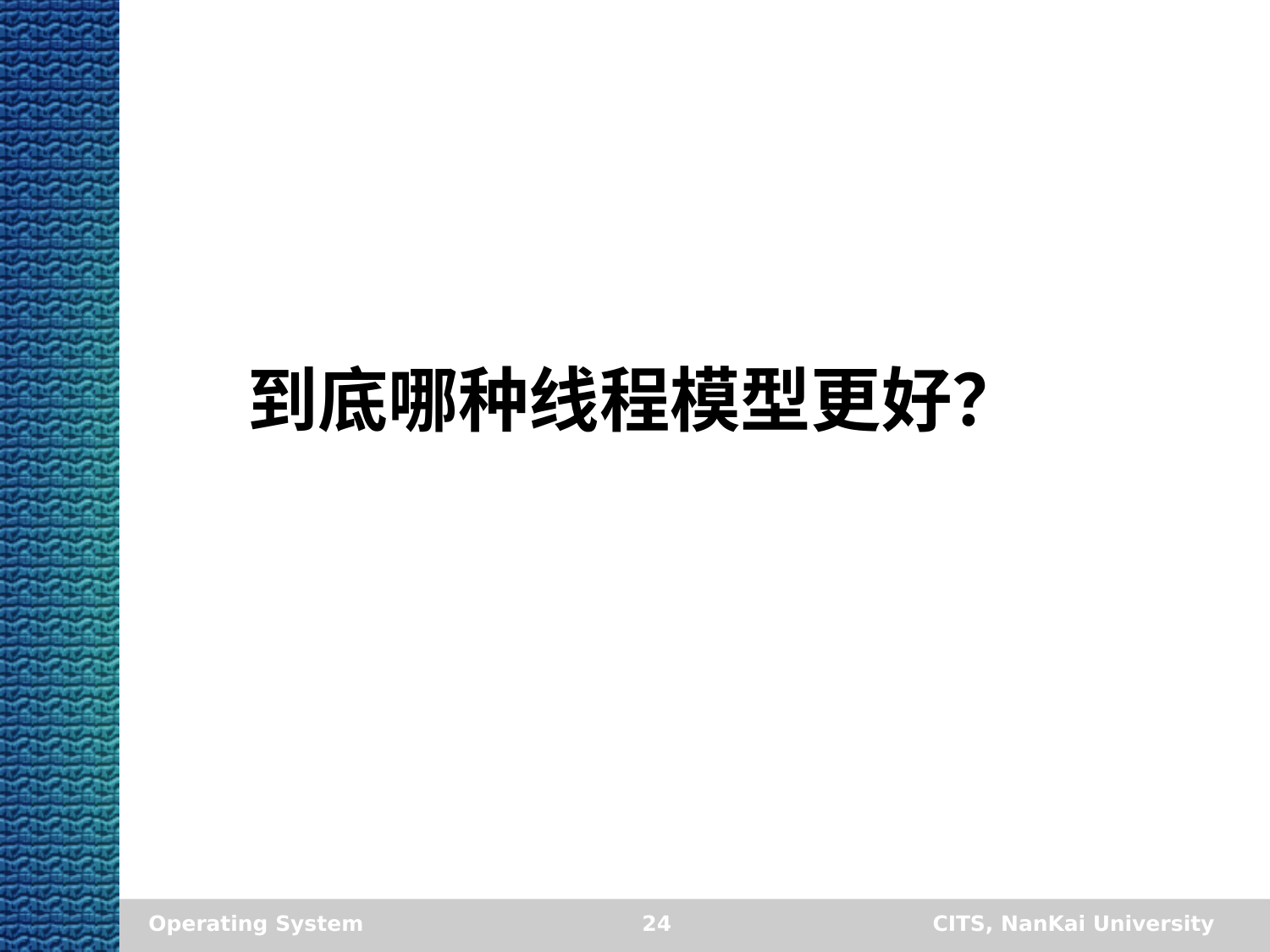

# 到底哪种线程模型更好？

Operating System
24
CITS, NanKai University